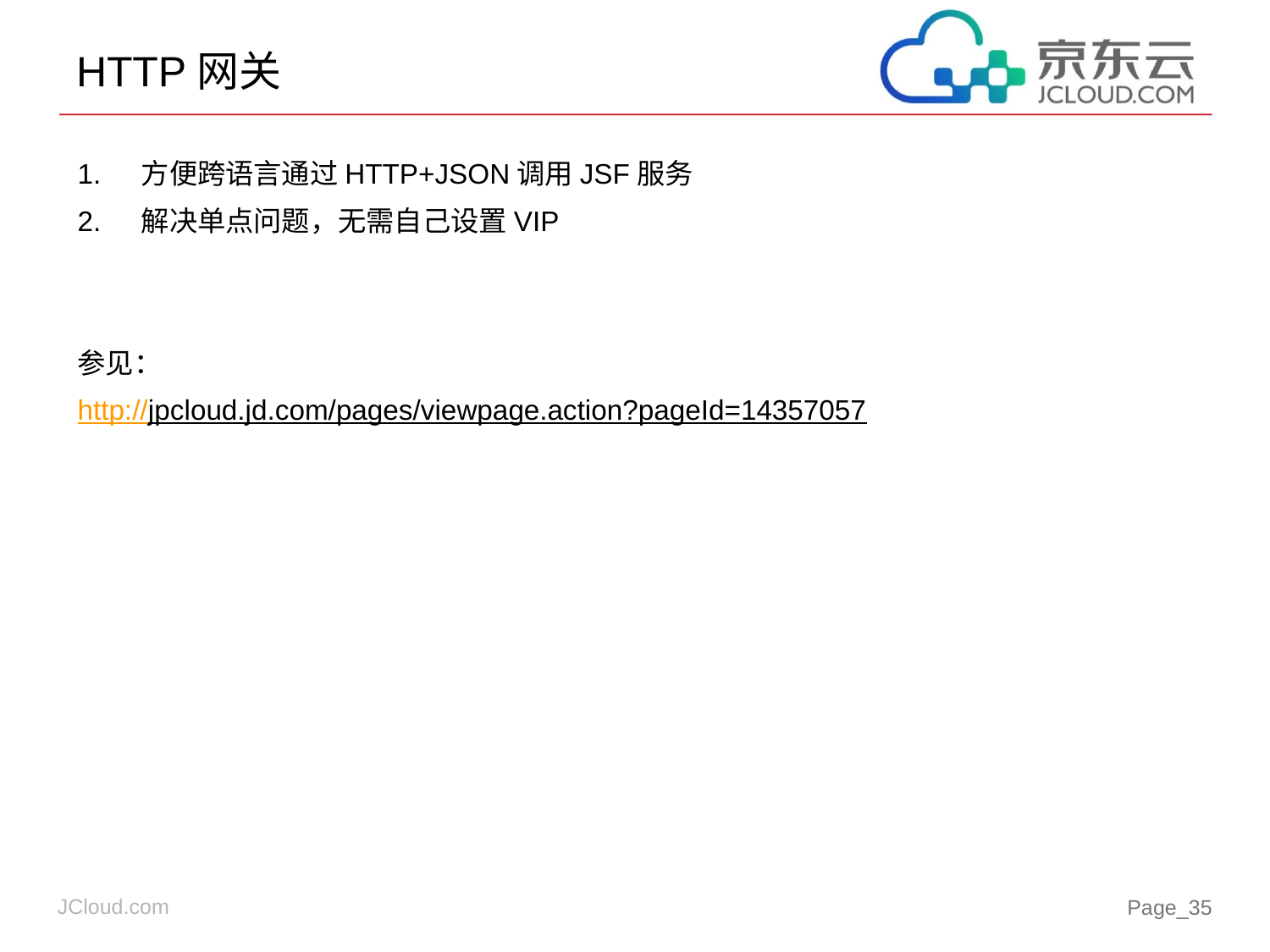

# HTTP网关
方便跨语言通过HTTP+JSON调用JSF服务
解决单点问题，无需自己设置VIP

参见：
http://jpcloud.jd.com/pages/viewpage.action?pageId=14357057
Page_35